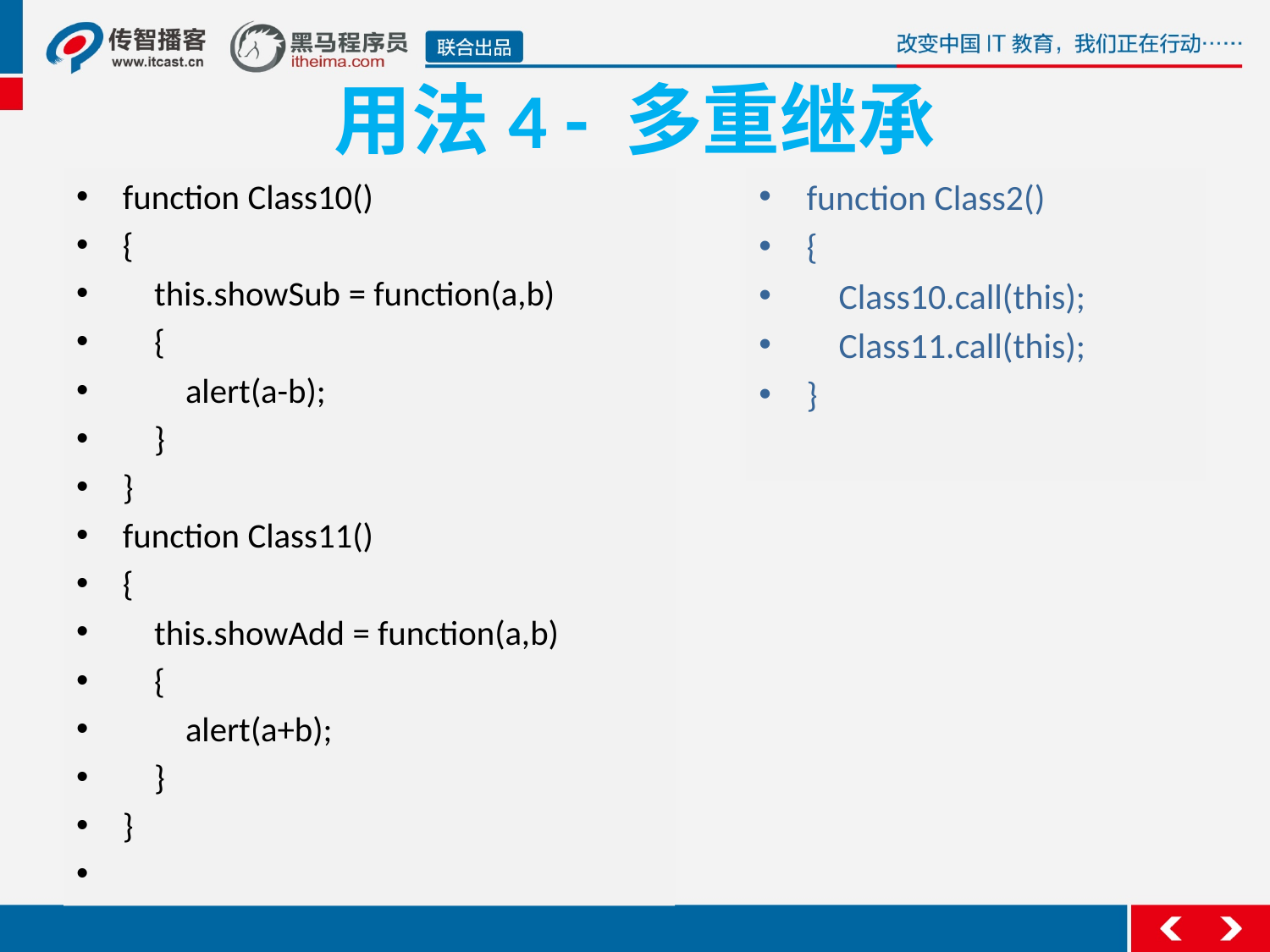

# 用法4 - 多重继承
function Class10()
{
    this.showSub = function(a,b)
    {
        alert(a-b);
    }
}
function Class11()
{
    this.showAdd = function(a,b)
    {
        alert(a+b);
    }
}

function Class2()
{
    Class10.call(this);
    Class11.call(this);
}